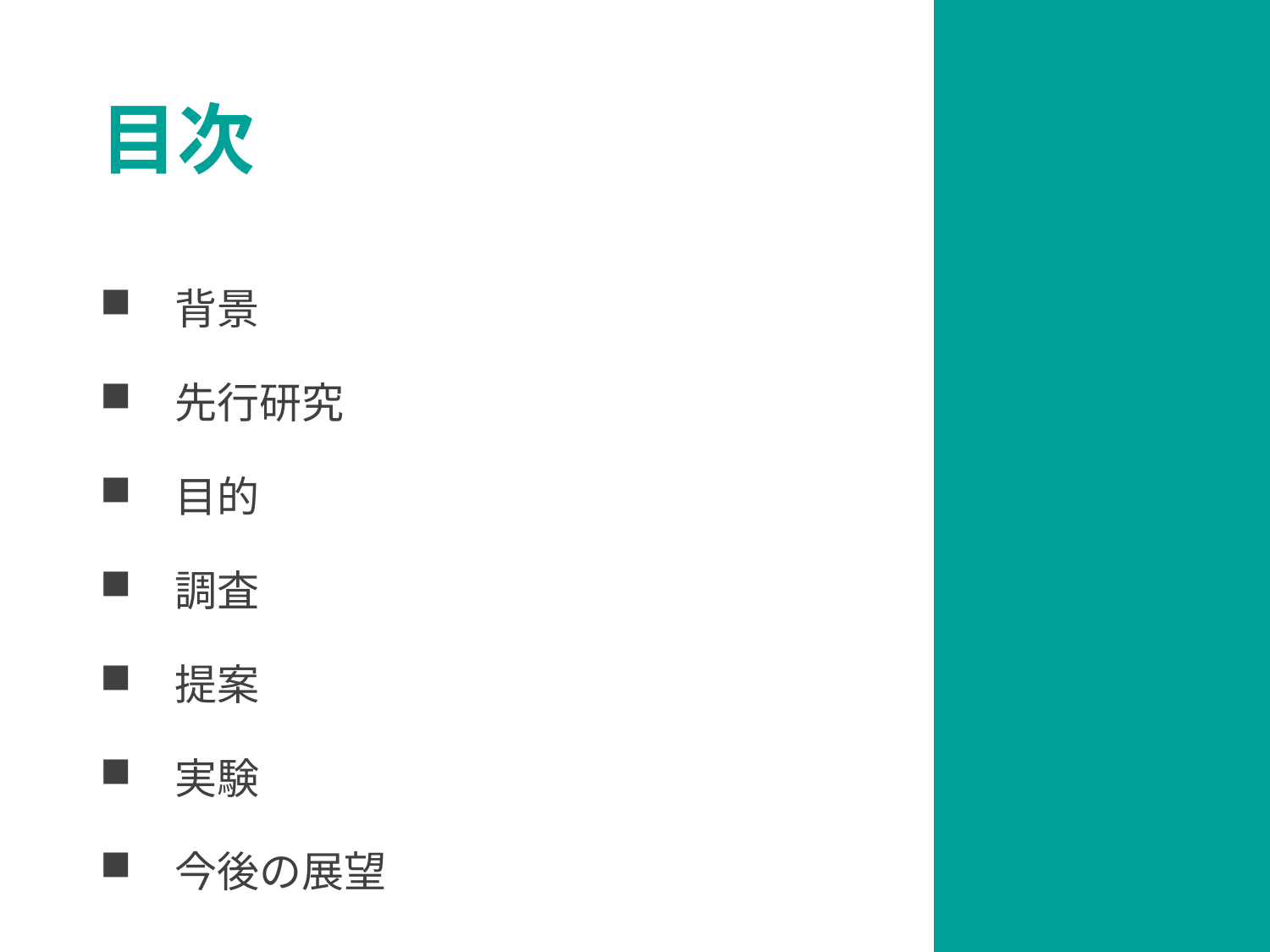

# 目次
　背景
　先行研究
　目的
　調査
　提案
　実験
　今後の展望
1